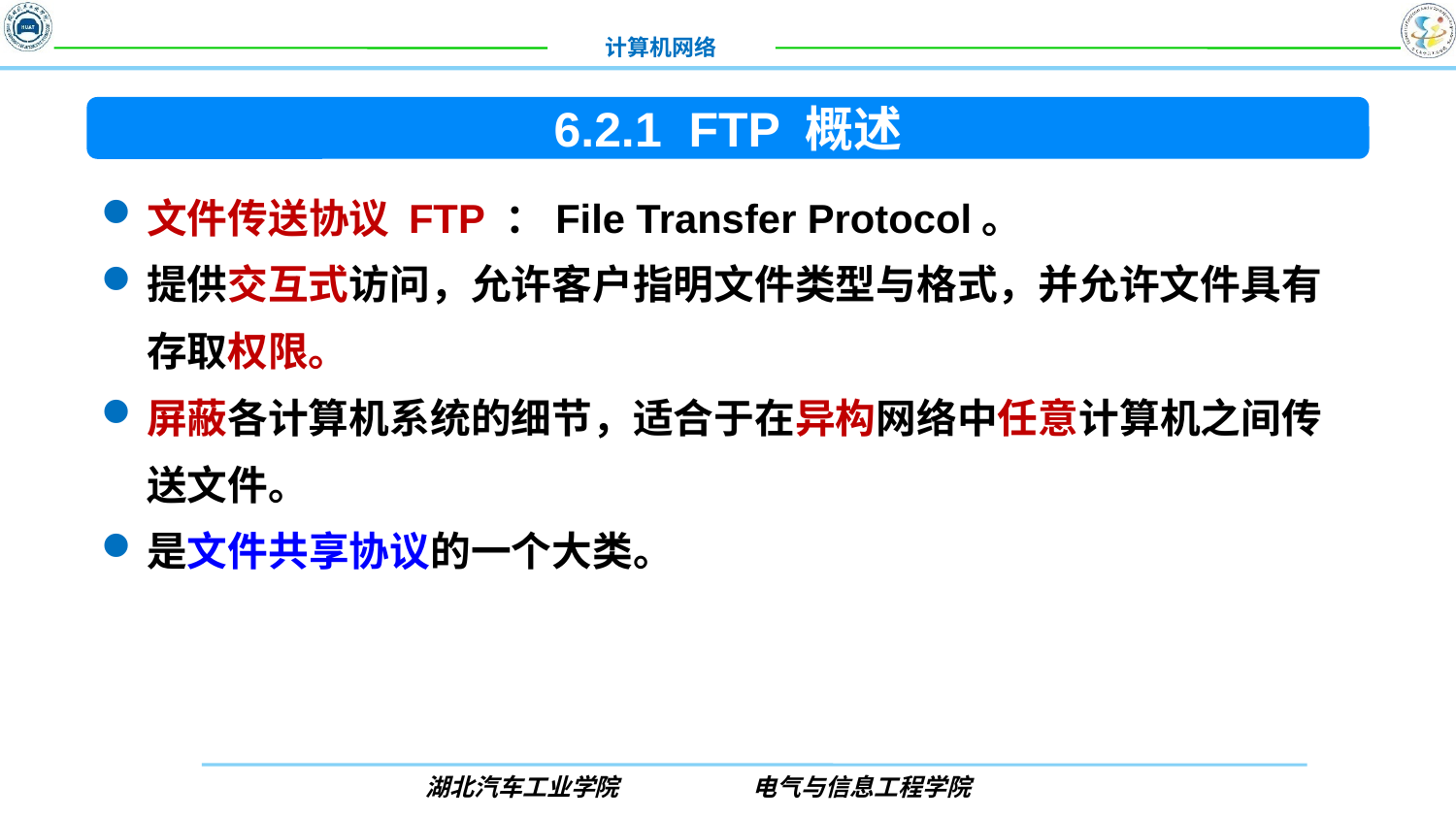

6.2.1  FTP 概述

文件传送协议 FTP ：File Transfer Protocol。
提供交互式访问，允许客户指明文件类型与格式，并允许文件具有存取权限。
屏蔽各计算机系统的细节，适合于在异构网络中任意计算机之间传送文件。
是文件共享协议的一个大类。